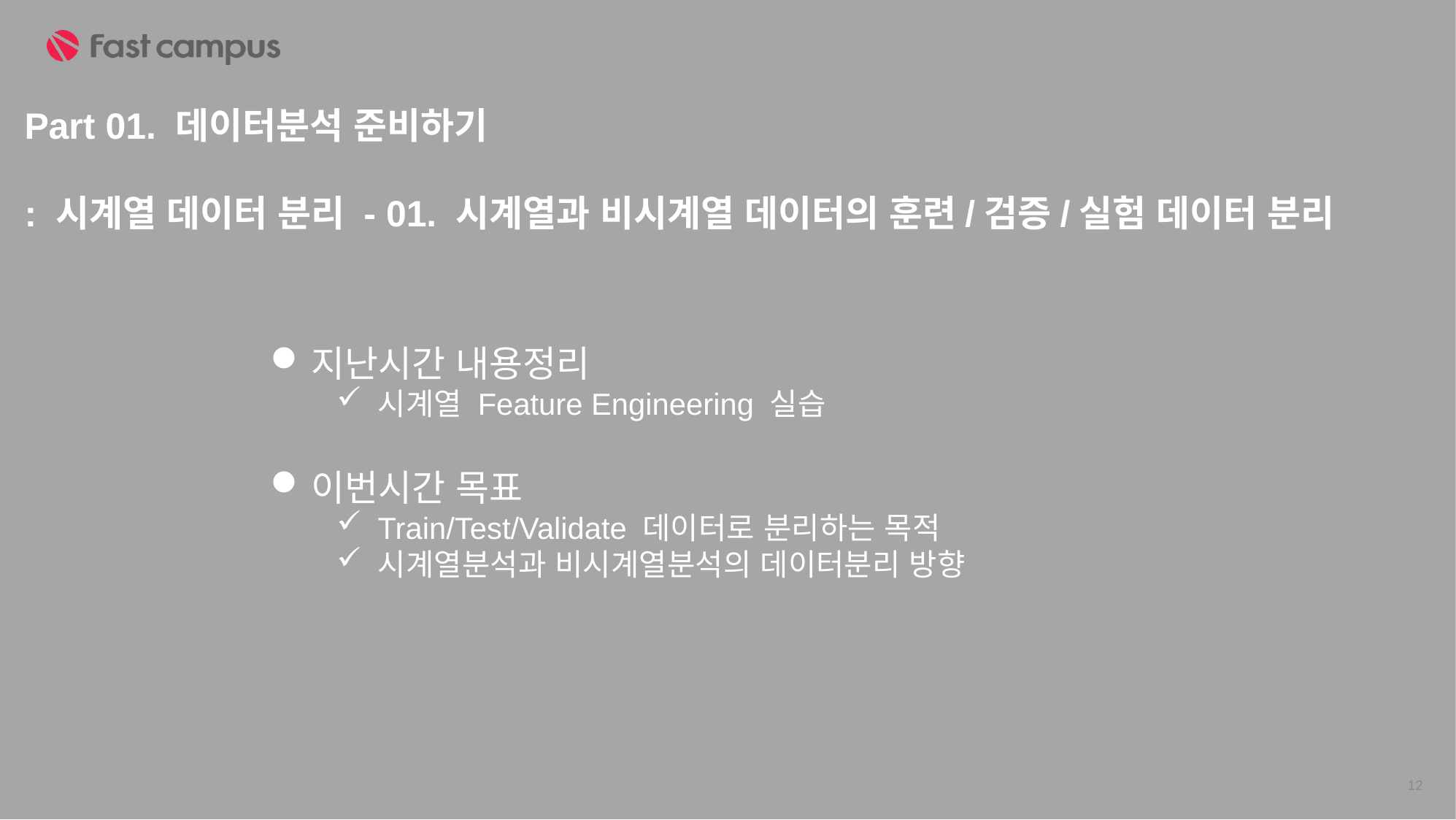

Part 01. 데이터분석 준비하기

: 시계열 데이터 분리 - 01. 시계열과 비시계열 데이터의 훈련/검증/실험 데이터 분리
지난시간 내용정리
시계열 Feature Engineering 실습

이번시간 목표
Train/Test/Validate 데이터로 분리하는 목적
시계열분석과 비시계열분석의 데이터분리 방향
12